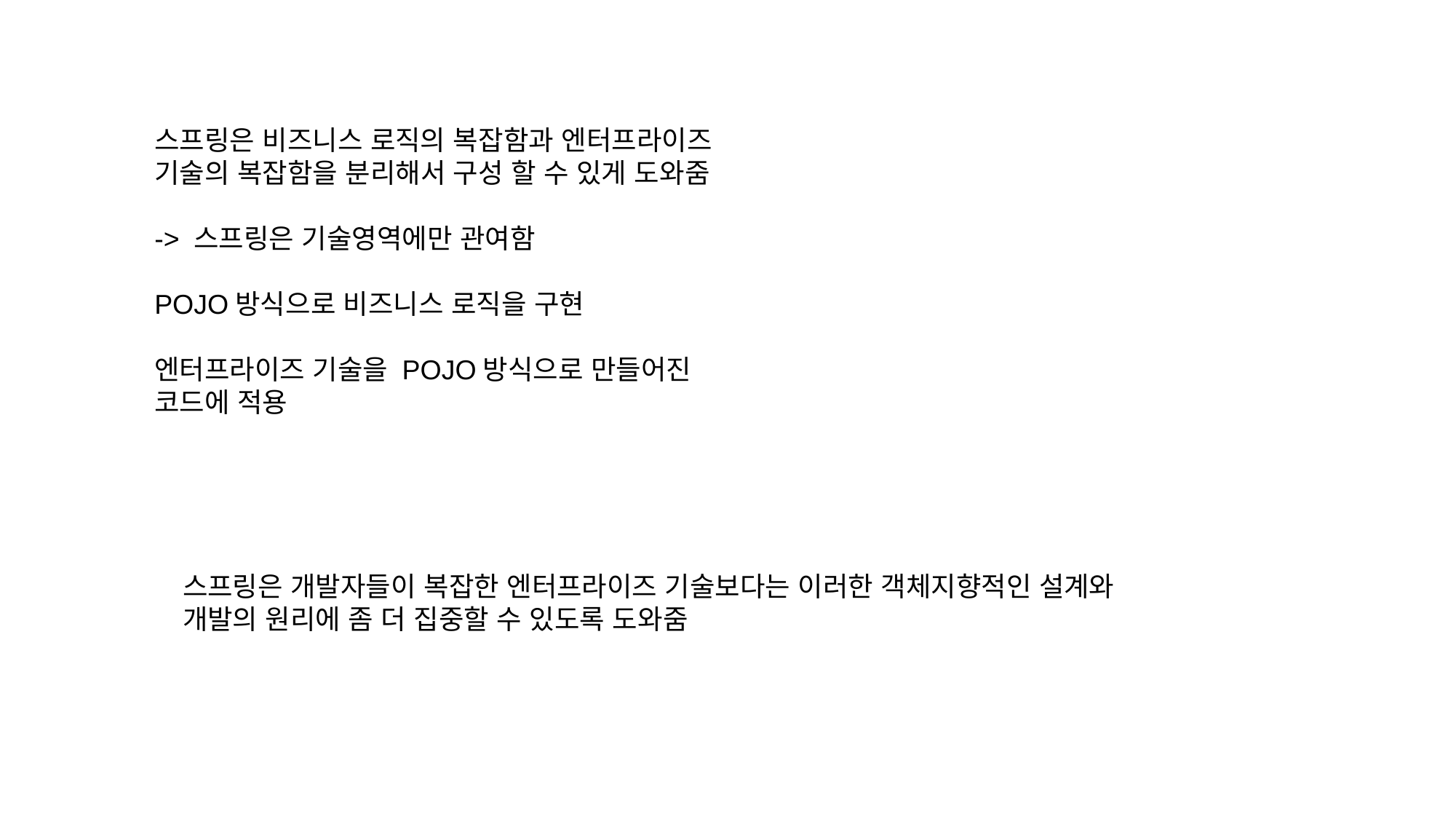

스프링은 비즈니스 로직의 복잡함과 엔터프라이즈 기술의 복잡함을 분리해서 구성 할 수 있게 도와줌

-> 스프링은 기술영역에만 관여함

POJO방식으로 비즈니스 로직을 구현

엔터프라이즈 기술을 POJO방식으로 만들어진 코드에 적용
스프링은 개발자들이 복잡한 엔터프라이즈 기술보다는 이러한 객체지향적인 설계와 개발의 원리에 좀 더 집중할 수 있도록 도와줌